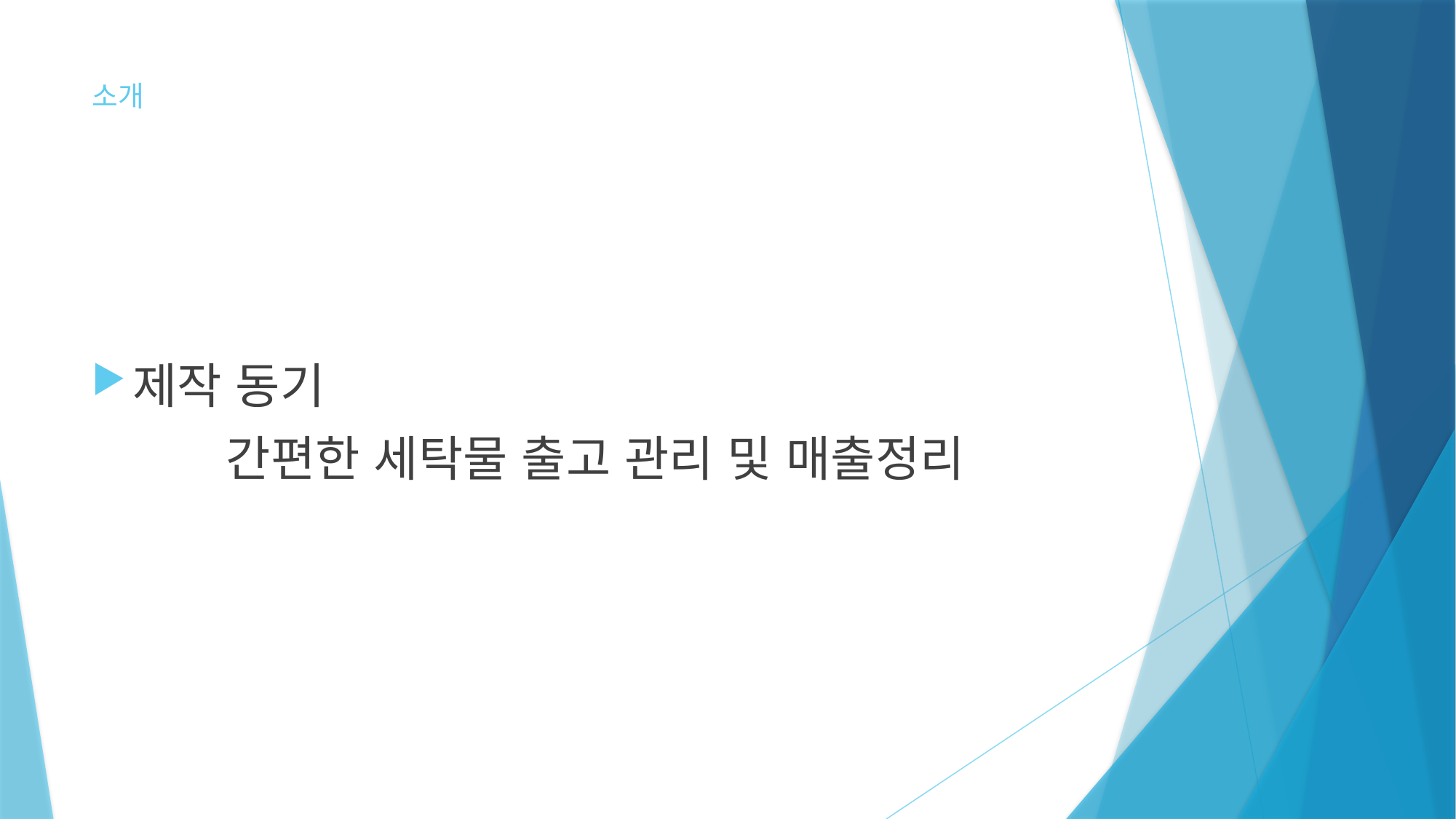

# 소개
제작 동기
	 간편한 세탁물 출고 관리 및 매출정리